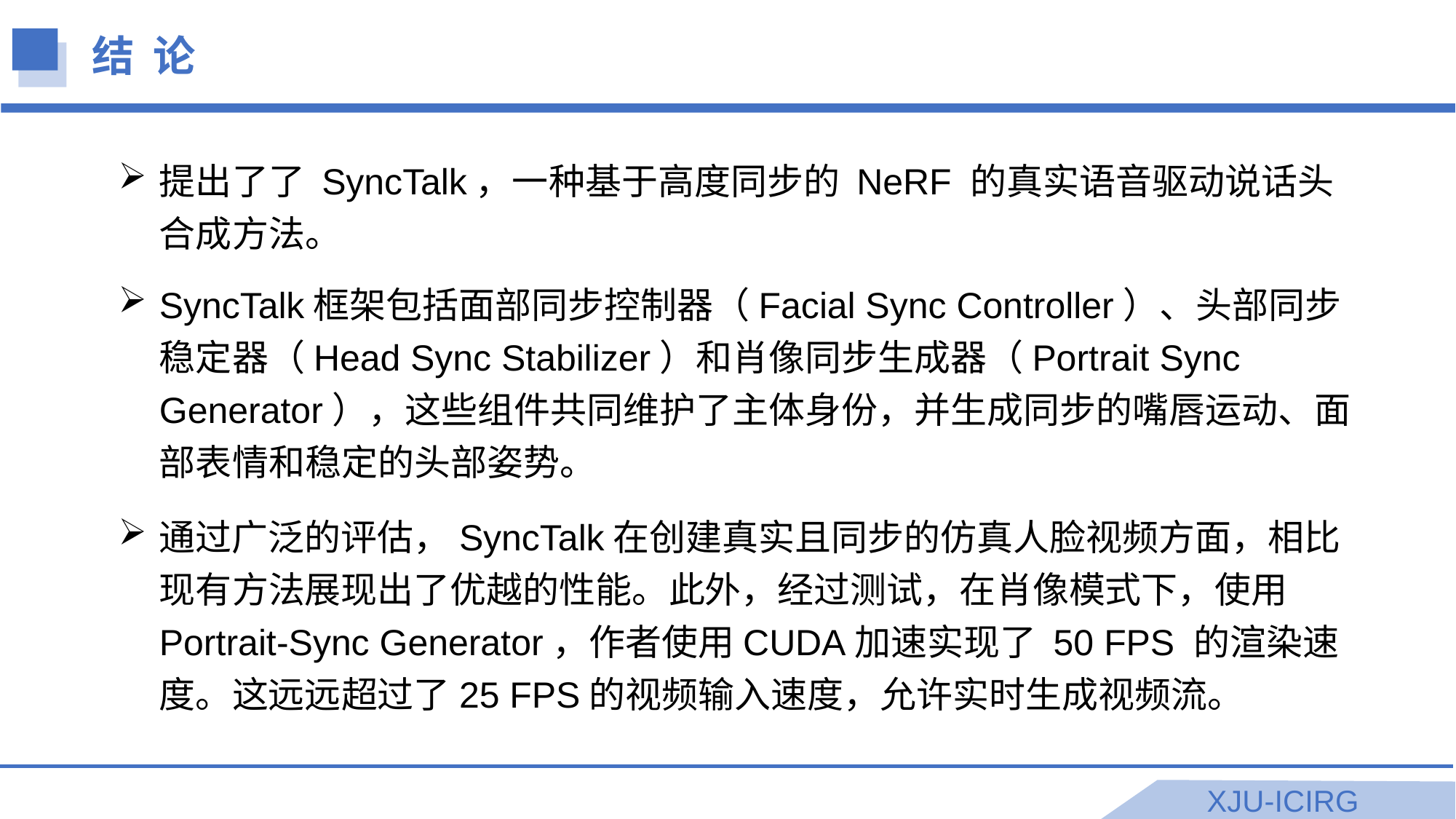

结  论

提出了了 SyncTalk，一种基于高度同步的 NeRF 的真实语音驱动说话头合成方法。
SyncTalk框架包括面部同步控制器（Facial Sync Controller）、头部同步稳定器（Head Sync Stabilizer）和肖像同步生成器（Portrait Sync Generator），这些组件共同维护了主体身份，并生成同步的嘴唇运动、面部表情和稳定的头部姿势。
通过广泛的评估，SyncTalk在创建真实且同步的仿真人脸视频方面，相比现有方法展现出了优越的性能。此外，经过测试，在肖像模式下，使用 Portrait-Sync Generator，作者使用CUDA加速实现了 50 FPS 的渲染速度。这远远超过了25 FPS的视频输入速度，允许实时生成视频流。
XJU-ICIRG